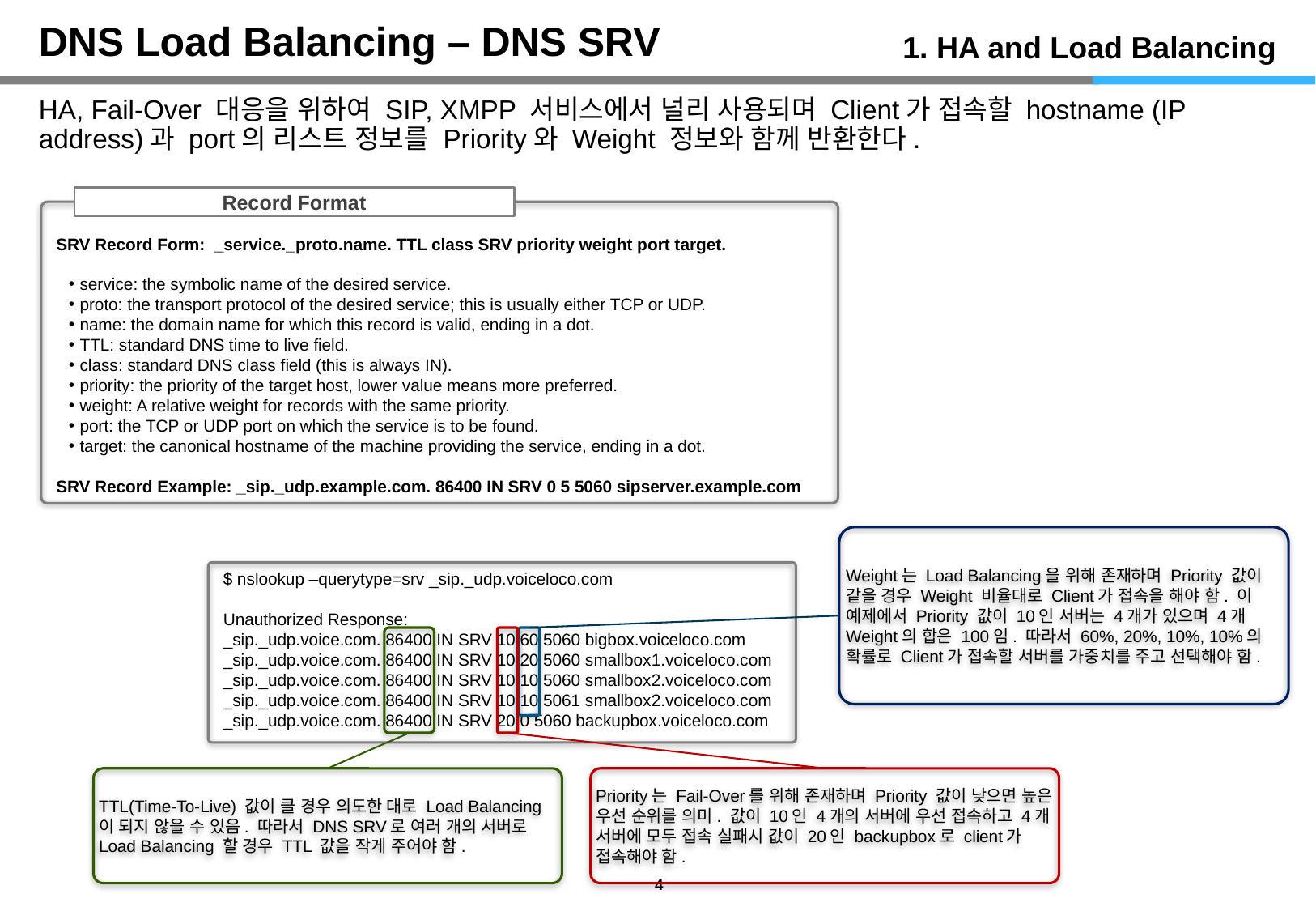

# DNS Load Balancing – DNS SRV
1. HA and Load Balancing
HA, Fail-Over 대응을 위하여 SIP, XMPP 서비스에서 널리 사용되며 Client가 접속할 hostname (IP address)과 port의 리스트 정보를 Priority와 Weight 정보와 함께 반환한다.
Record Format

SRV Record Form:  _service._proto.name. TTL class SRV priority weight port target.

service: the symbolic name of the desired service.
proto: the transport protocol of the desired service; this is usually either TCP or UDP.
name: the domain name for which this record is valid, ending in a dot.
TTL: standard DNS time to live field.
class: standard DNS class field (this is always IN).
priority: the priority of the target host, lower value means more preferred.
weight: A relative weight for records with the same priority.
port: the TCP or UDP port on which the service is to be found.
target: the canonical hostname of the machine providing the service, ending in a dot.

SRV Record Example: _sip._udp.example.com. 86400 IN SRV 0 5 5060 sipserver.example.com
Weight는 Load Balancing을 위해 존재하며 Priority 값이 같을 경우 Weight 비율대로 Client가 접속을 해야 함. 이 예제에서 Priority 값이 10인 서버는 4개가 있으며 4개 Weight의 합은 100임. 따라서 60%, 20%, 10%, 10%의 확률로 Client가 접속할 서버를 가중치를 주고 선택해야 함.

$ nslookup –querytype=srv _sip._udp.voiceloco.com

Unauthorized Response:
_sip._udp.voice.com. 86400 IN SRV 10 60 5060 bigbox.voiceloco.com
_sip._udp.voice.com. 86400 IN SRV 10 20 5060 smallbox1.voiceloco.com
_sip._udp.voice.com. 86400 IN SRV 10 10 5060 smallbox2.voiceloco.com
_sip._udp.voice.com. 86400 IN SRV 10 10 5061 smallbox2.voiceloco.com
_sip._udp.voice.com. 86400 IN SRV 20 0 5060 backupbox.voiceloco.com

TTL(Time-To-Live) 값이 클 경우 의도한 대로 Load Balancing이 되지 않을 수 있음. 따라서 DNS SRV로 여러 개의 서버로 Load Balancing 할 경우 TTL 값을 작게 주어야 함.
Priority는 Fail-Over를 위해 존재하며 Priority 값이 낮으면 높은 우선 순위를 의미. 값이 10인 4개의 서버에 우선 접속하고 4개 서버에 모두 접속 실패시 값이 20인 backupbox로 client가 접속해야 함.